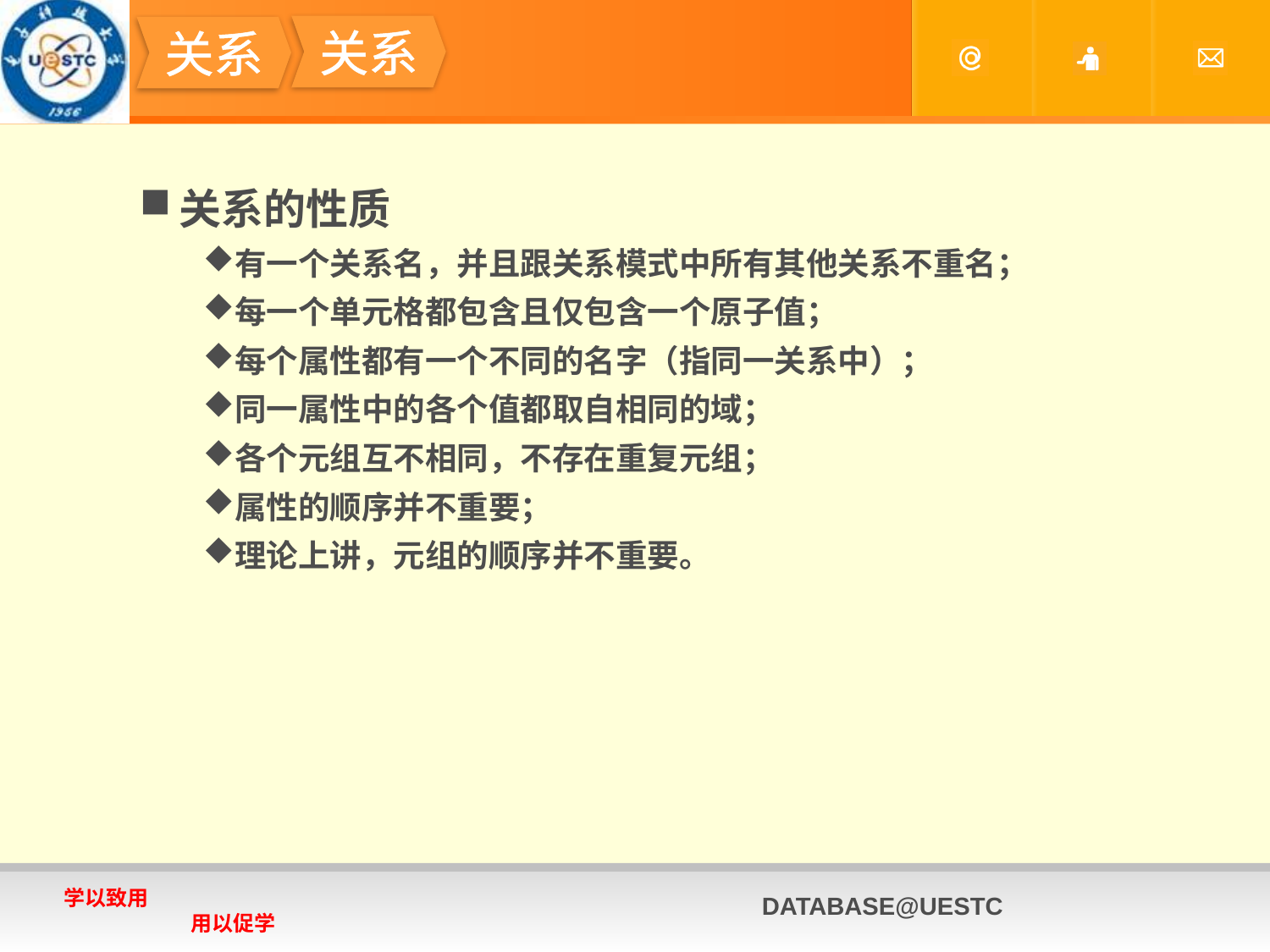

#
关系
关系
关系的性质
有一个关系名，并且跟关系模式中所有其他关系不重名；
每一个单元格都包含且仅包含一个原子值；
每个属性都有一个不同的名字（指同一关系中）；
同一属性中的各个值都取自相同的域；
各个元组互不相同，不存在重复元组；
属性的顺序并不重要；
理论上讲，元组的顺序并不重要。